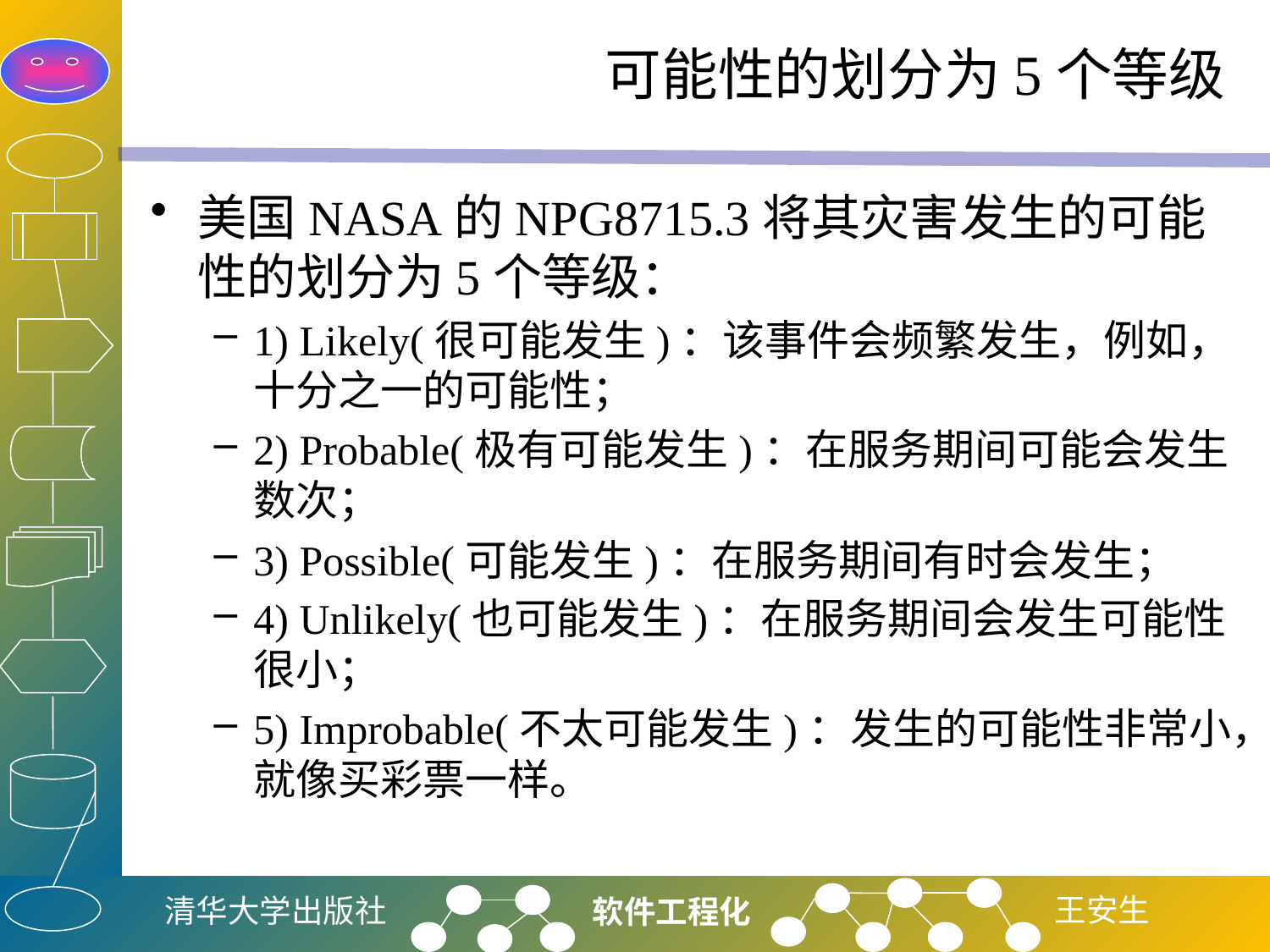

# 可能性的划分为5个等级
美国NASA的NPG8715.3将其灾害发生的可能性的划分为5个等级：
1) Likely(很可能发生)：该事件会频繁发生，例如，十分之一的可能性；
2) Probable(极有可能发生)：在服务期间可能会发生数次；
3) Possible(可能发生)：在服务期间有时会发生；
4) Unlikely(也可能发生)：在服务期间会发生可能性很小；
5) Improbable(不太可能发生)：发生的可能性非常小，就像买彩票一样。